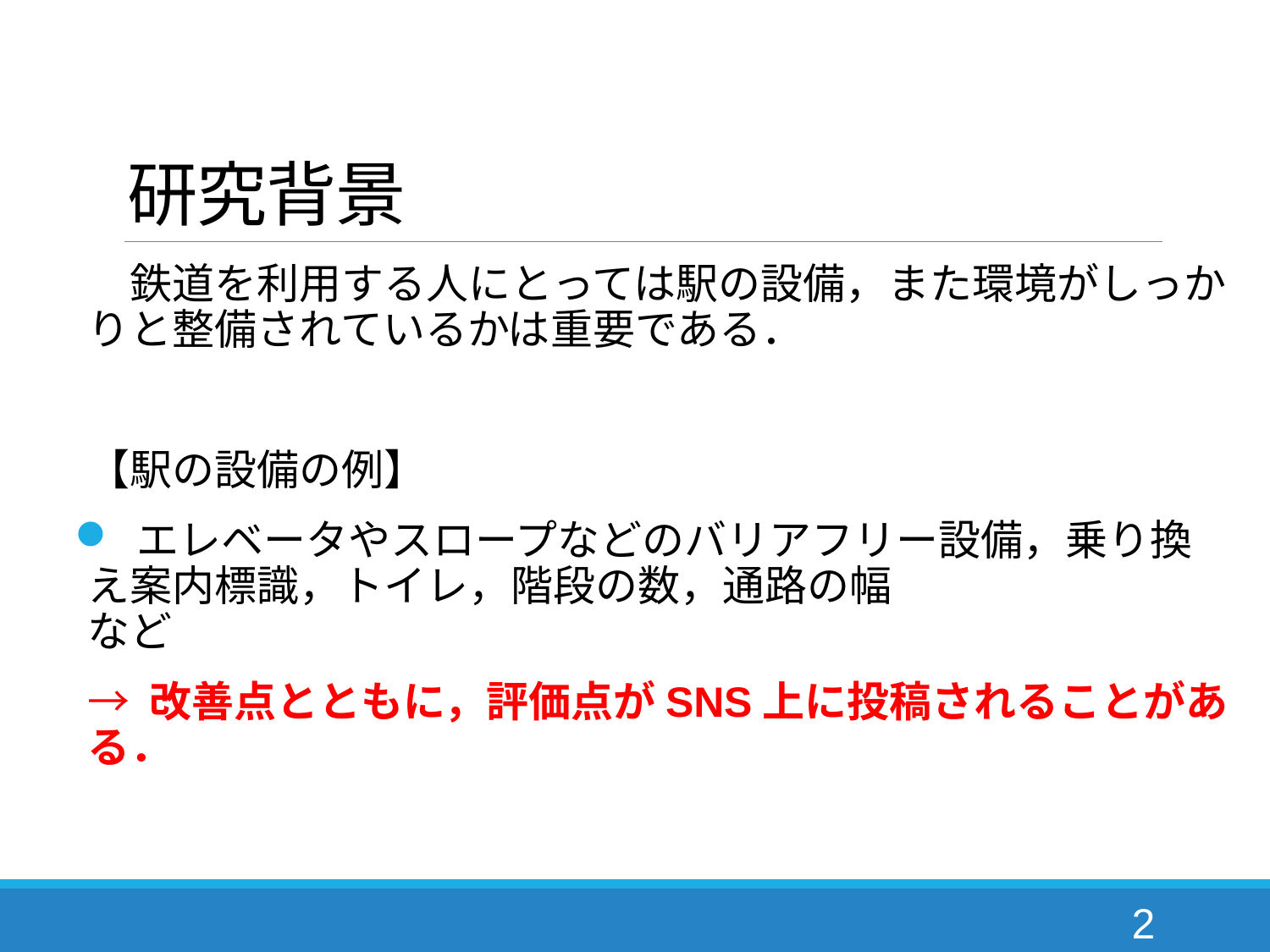

# 研究背景
　鉄道を利用する人にとっては駅の設備，また環境がしっかりと整備されているかは重要である．

【駅の設備の例】
 エレベータやスロープなどのバリアフリー設備，乗り換え案内標識，トイレ，階段の数，通路の幅
など
→ 改善点とともに，評価点がSNS上に投稿されることがある．
2